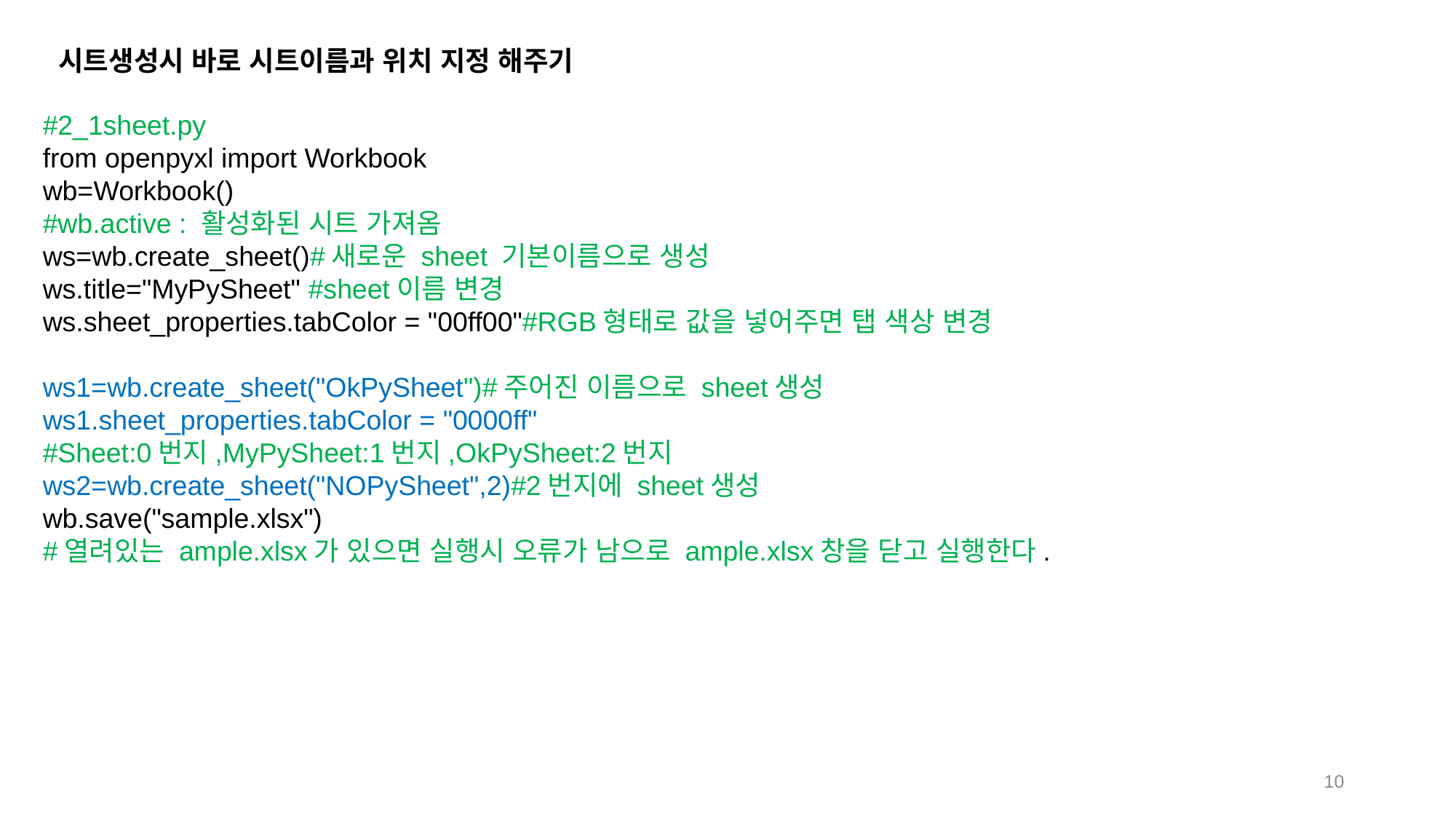

시트생성시 바로 시트이름과 위치 지정 해주기
#2_1sheet.py
from openpyxl import Workbook
wb=Workbook()
#wb.active : 활성화된 시트 가져옴
ws=wb.create_sheet()#새로운 sheet 기본이름으로 생성
ws.title="MyPySheet" #sheet이름 변경
ws.sheet_properties.tabColor = "00ff00"#RGB형태로 값을 넣어주면 탭 색상 변경

ws1=wb.create_sheet("OkPySheet")#주어진 이름으로 sheet생성
ws1.sheet_properties.tabColor = "0000ff"
#Sheet:0번지,MyPySheet:1번지,OkPySheet:2번지
ws2=wb.create_sheet("NOPySheet",2)#2번지에 sheet생성
wb.save("sample.xlsx")
#열려있는 ample.xlsx가 있으면 실행시 오류가 남으로 ample.xlsx창을 닫고 실행한다.
10